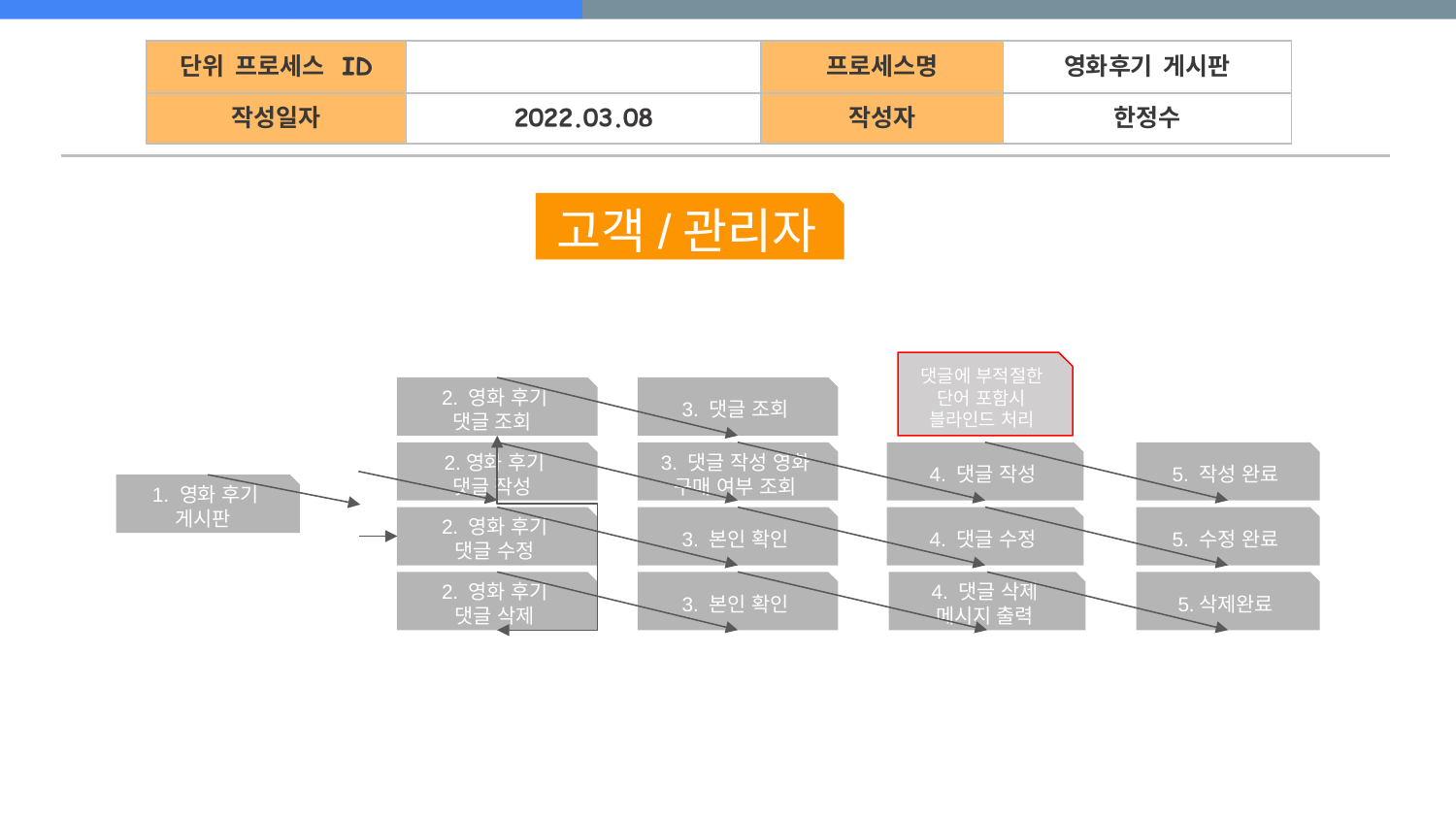

| 단위 프로세스 ID |  | 프로세스명 | 영화후기 게시판 |
| --- | --- | --- | --- |
| 작성일자 | 2022.03.08 | 작성자 | 한정수 |
고객/관리자
댓글에 부적절한
단어 포함시
블라인드 처리
2. 영화 후기
댓글 조회
3. 댓글 조회
2.영화 후기
댓글 작성
4. 댓글 작성
3. 댓글 작성 영화 구매 여부 조회
5. 작성 완료
1. 영화 후기 게시판
2. 영화 후기
댓글 수정
3. 본인 확인
4. 댓글 수정
5. 수정 완료
3. 본인 확인
5.삭제완료
2. 영화 후기
댓글 삭제
4. 댓글 삭제
메시지 출력